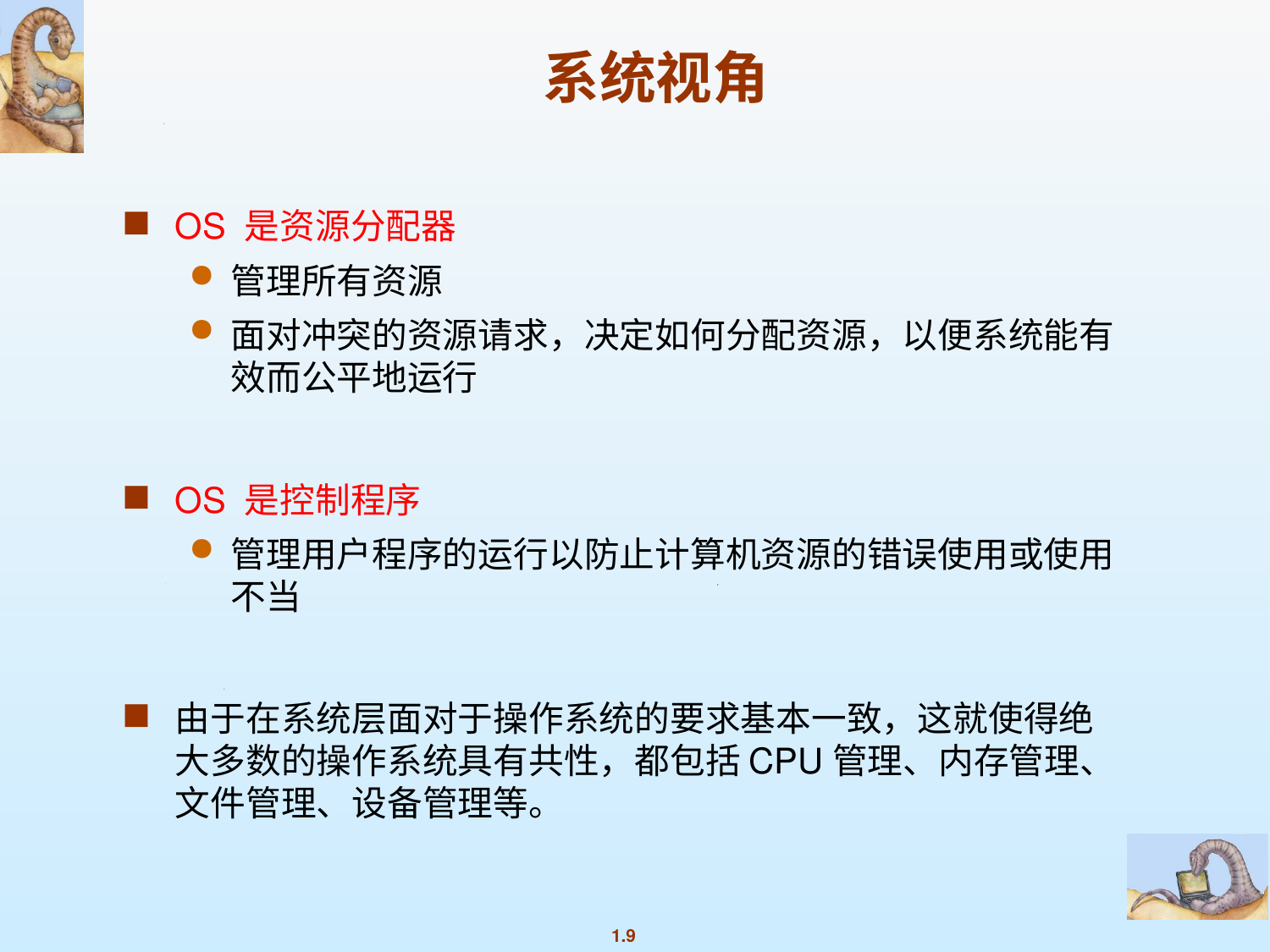

# 系统视角

OS 是资源分配器
管理所有资源
面对冲突的资源请求，决定如何分配资源，以便系统能有效而公平地运行

OS 是控制程序
管理用户程序的运行以防止计算机资源的错误使用或使用不当

由于在系统层面对于操作系统的要求基本一致，这就使得绝大多数的操作系统具有共性，都包括CPU管理、内存管理、文件管理、设备管理等。